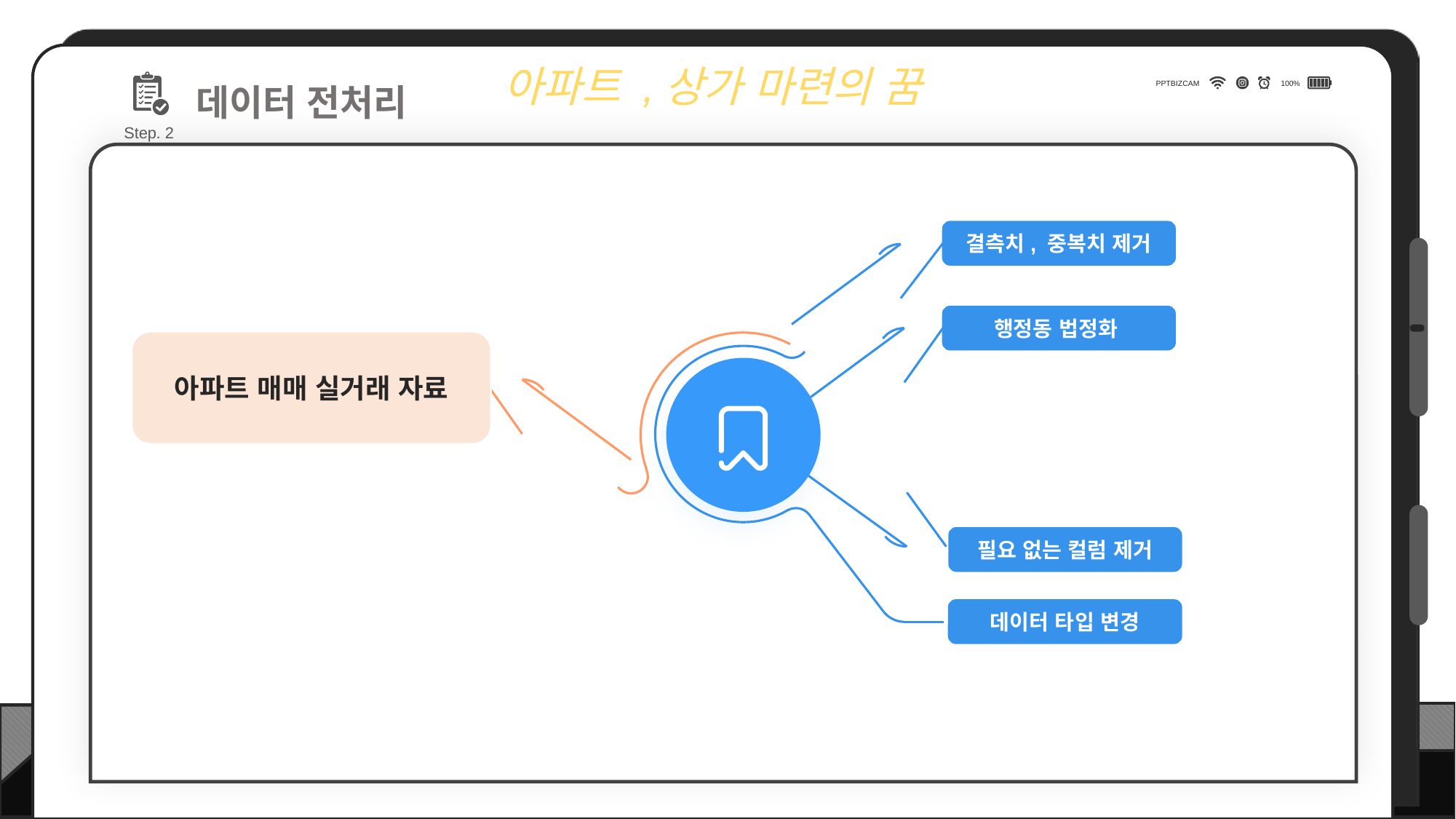

아파트 ,상가 마련의 꿈

PPTBIZCAM
100%

Step. 2
데이터 전처리

결측치, 중복치 제거

행정동 법정화

아파트 매매 실거래 자료

데이터 타입 변경
필요 없는 컬럼 제거